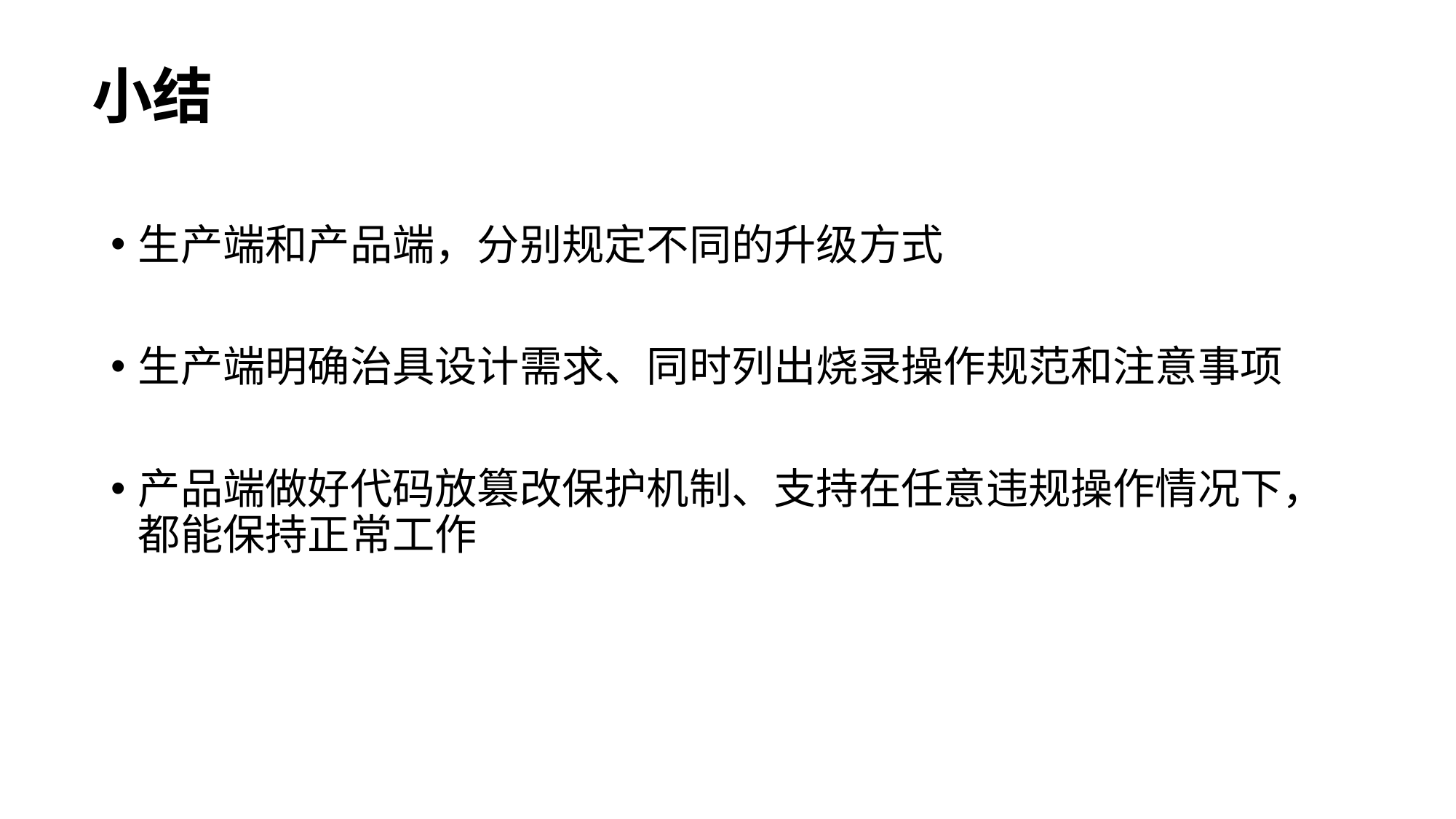

小结
生产端和产品端，分别规定不同的升级方式

生产端明确治具设计需求、同时列出烧录操作规范和注意事项

产品端做好代码放篡改保护机制、支持在任意违规操作情况下，都能保持正常工作